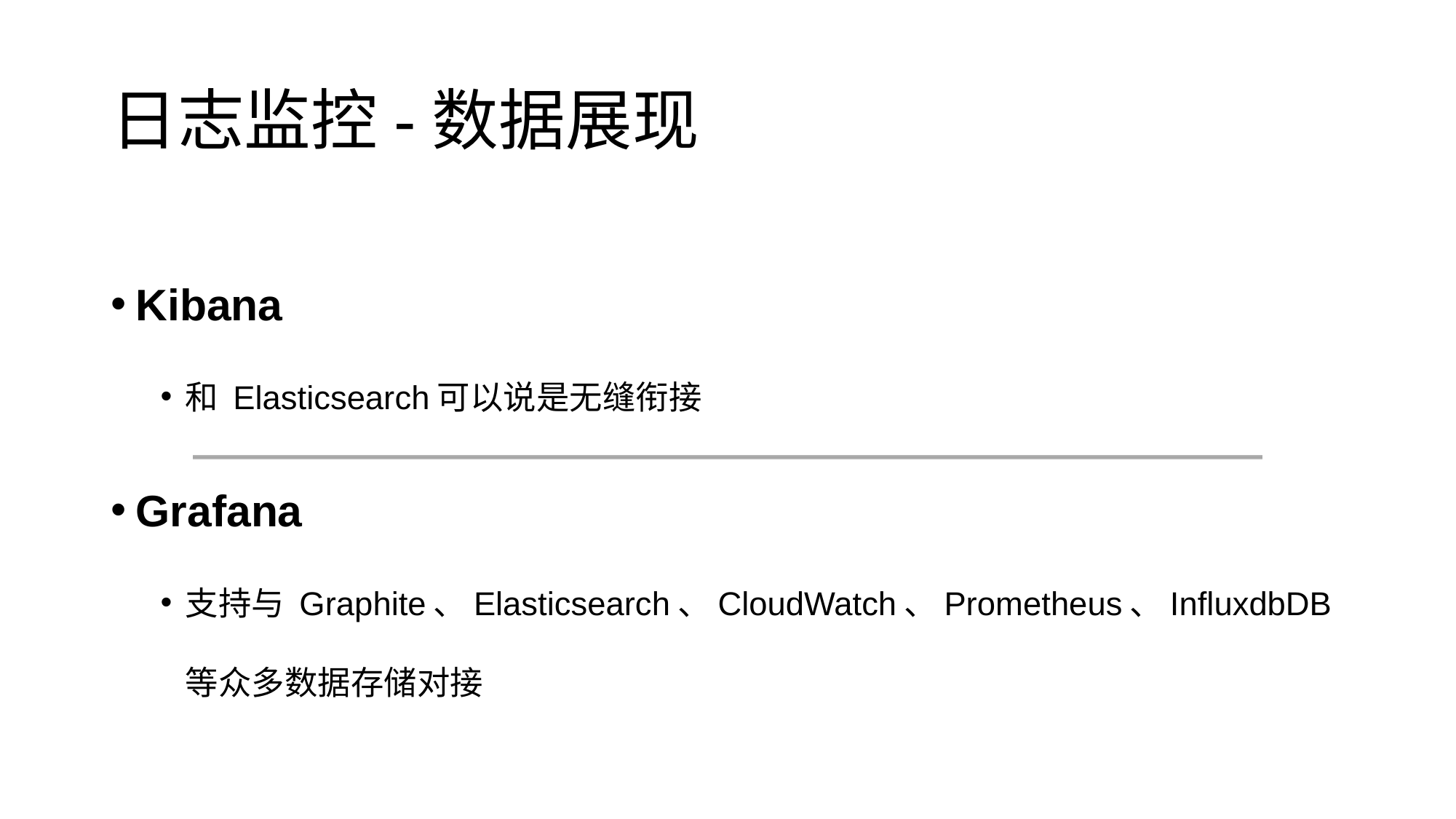

# 日志监控-数据展现
Kibana
和 Elasticsearch可以说是无缝衔接
Grafana
支持与 Graphite、Elasticsearch、CloudWatch、Prometheus、InfluxdbDB等众多数据存储对接